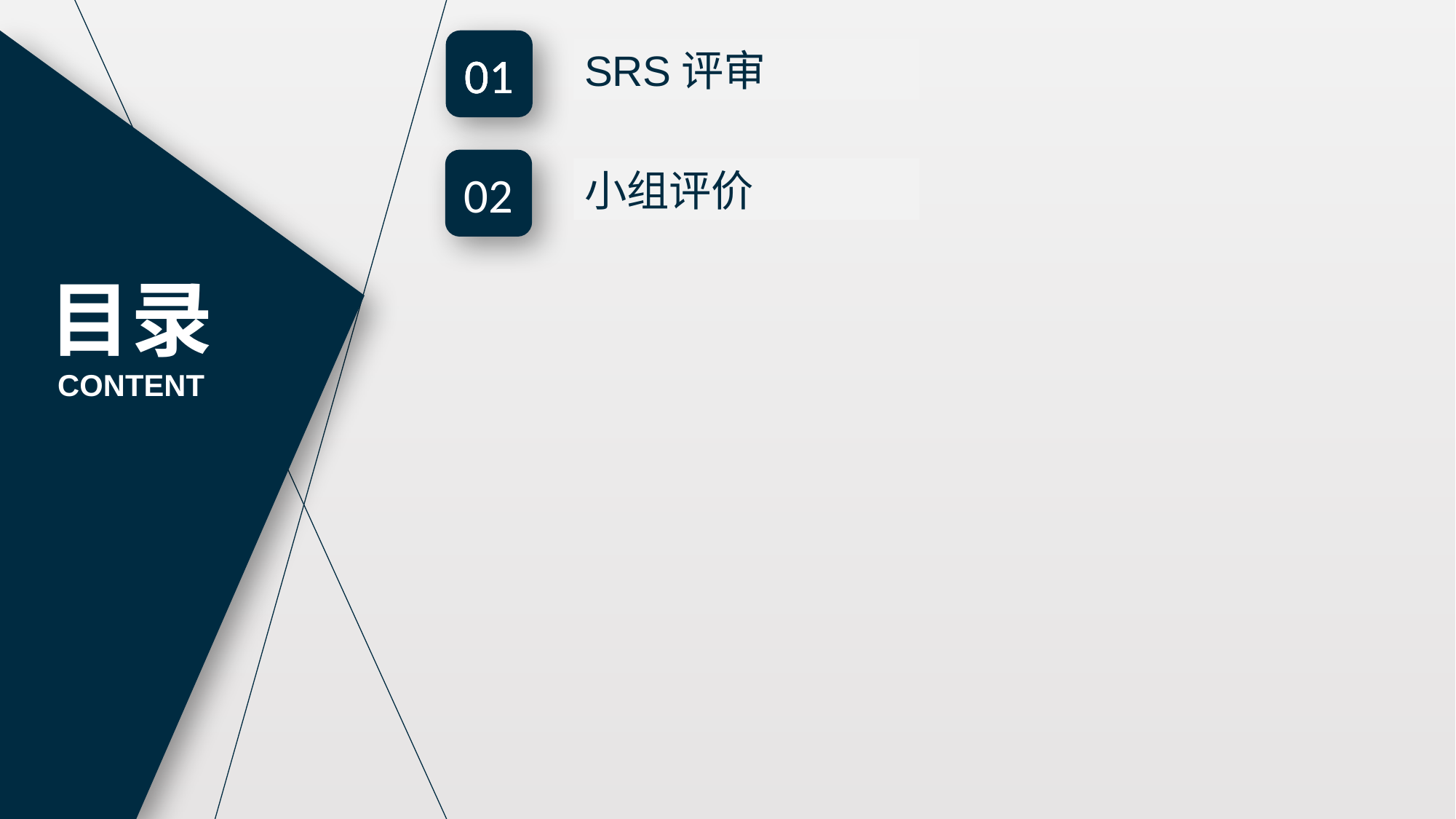

SRS评审
01
01
01

小组评价
02
目录
CONTENT